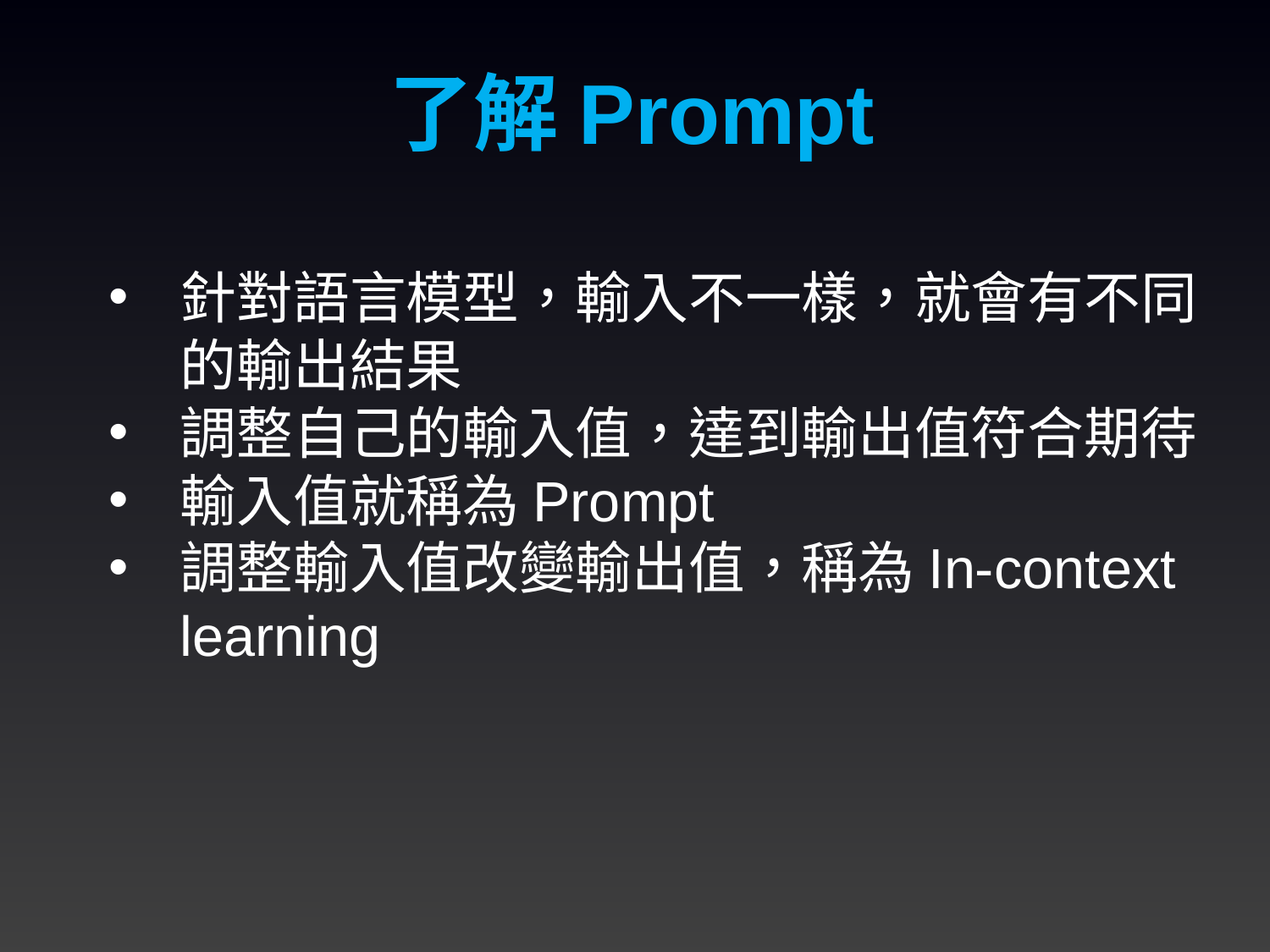

了解Prompt
針對語言模型，輸入不一樣，就會有不同的輸出結果
調整自己的輸入值，達到輸出值符合期待
輸入值就稱為Prompt
調整輸入值改變輸出值，稱為In-context learning